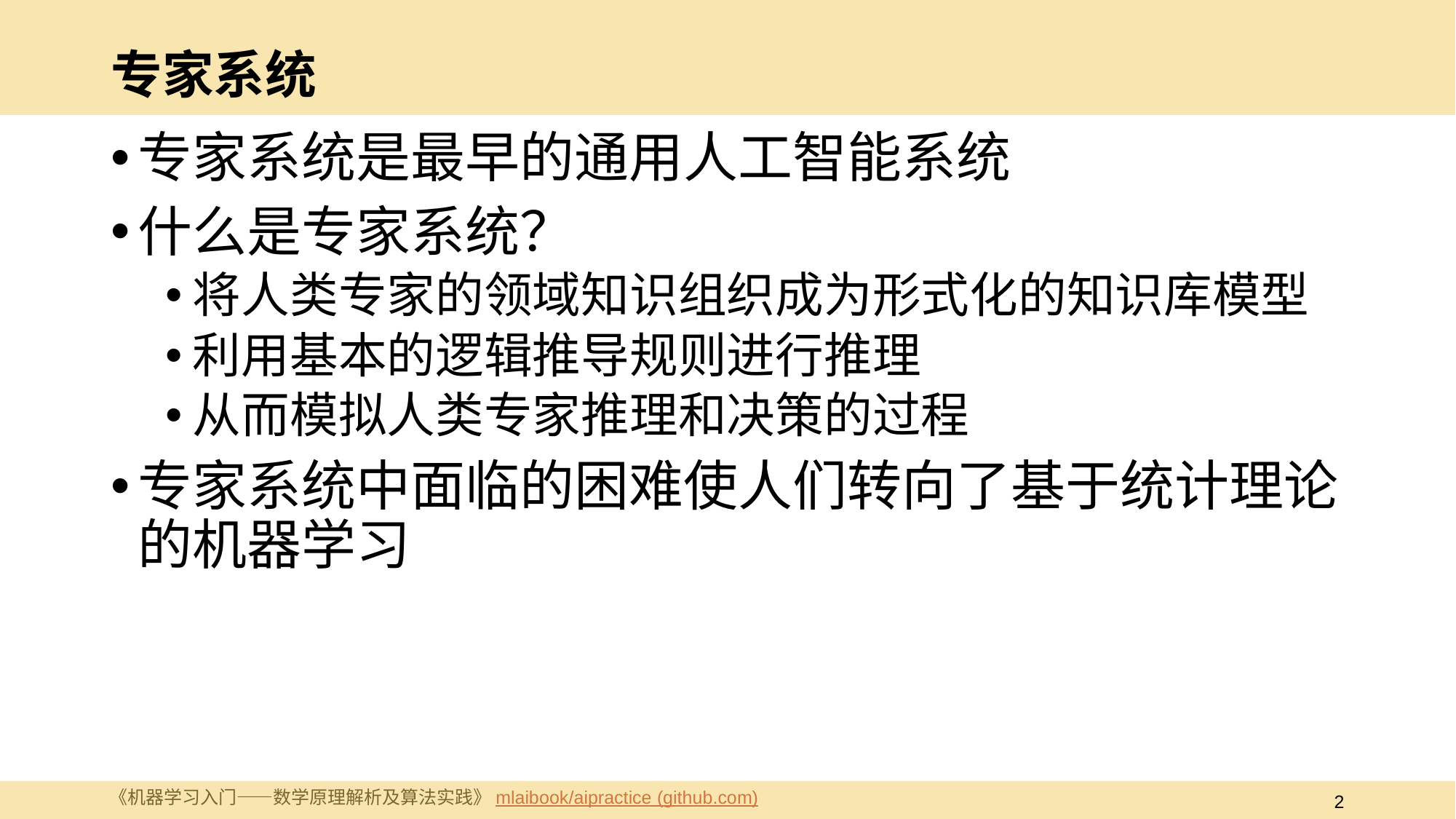

# 专家系统
专家系统是最早的通用人工智能系统
什么是专家系统？
将人类专家的领域知识组织成为形式化的知识库模型
利用基本的逻辑推导规则进行推理
从而模拟人类专家推理和决策的过程
专家系统中面临的困难使人们转向了基于统计理论的机器学习
2